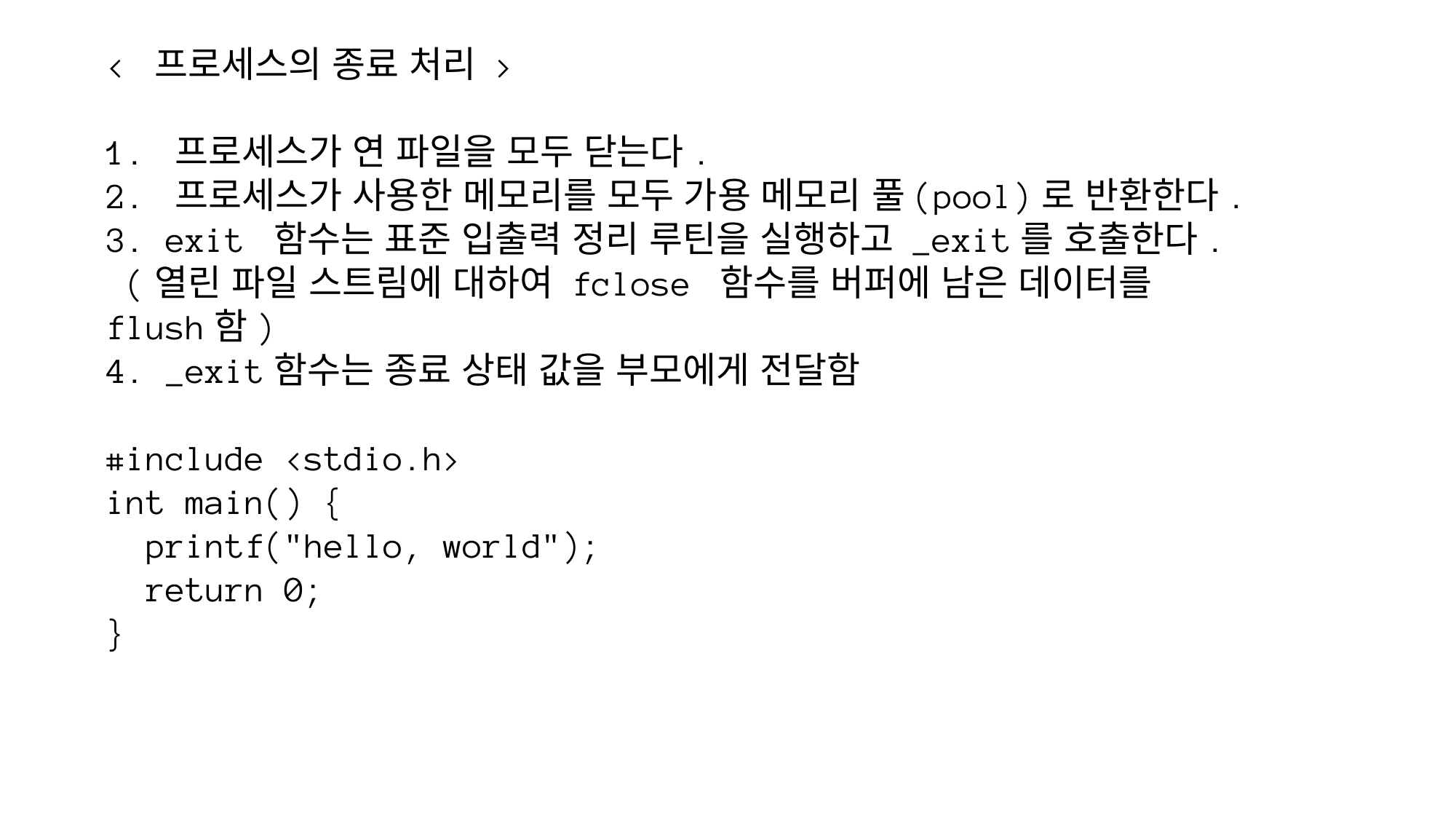

< 프로세스의 종료 처리 >

1. 프로세스가 연 파일을 모두 닫는다.
2. 프로세스가 사용한 메모리를 모두 가용 메모리 풀(pool)로 반환한다.
3. exit 함수는 표준 입출력 정리 루틴을 실행하고 _exit를 호출한다.
 (열린 파일 스트림에 대하여 fclose 함수를 버퍼에 남은 데이터를
flush함)
4. _exit함수는 종료 상태 값을 부모에게 전달함

#include <stdio.h>
int main() {
  printf("hello, world");
  return 0;
}